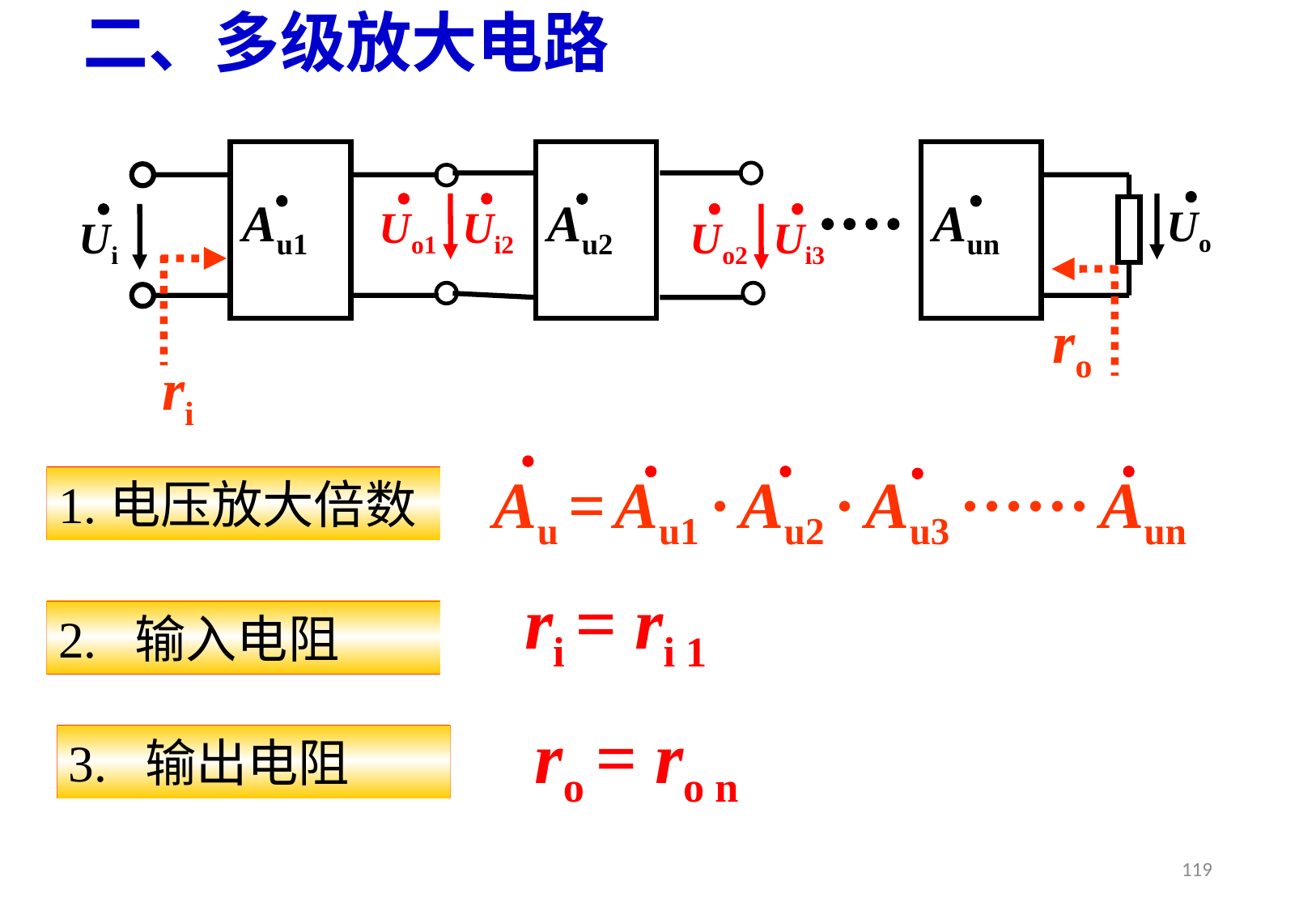

二、多级放大电路

Au1

Au2

Aun

Uo

Ui

Uo1

Ui2

Uo2

Ui3

ri

ro

Au = Au1 · Au2 · Au3 ······ Aun

1.电压放大倍数
ri = ri 1
2.  输入电阻
ro = ro n
3.  输出电阻
119